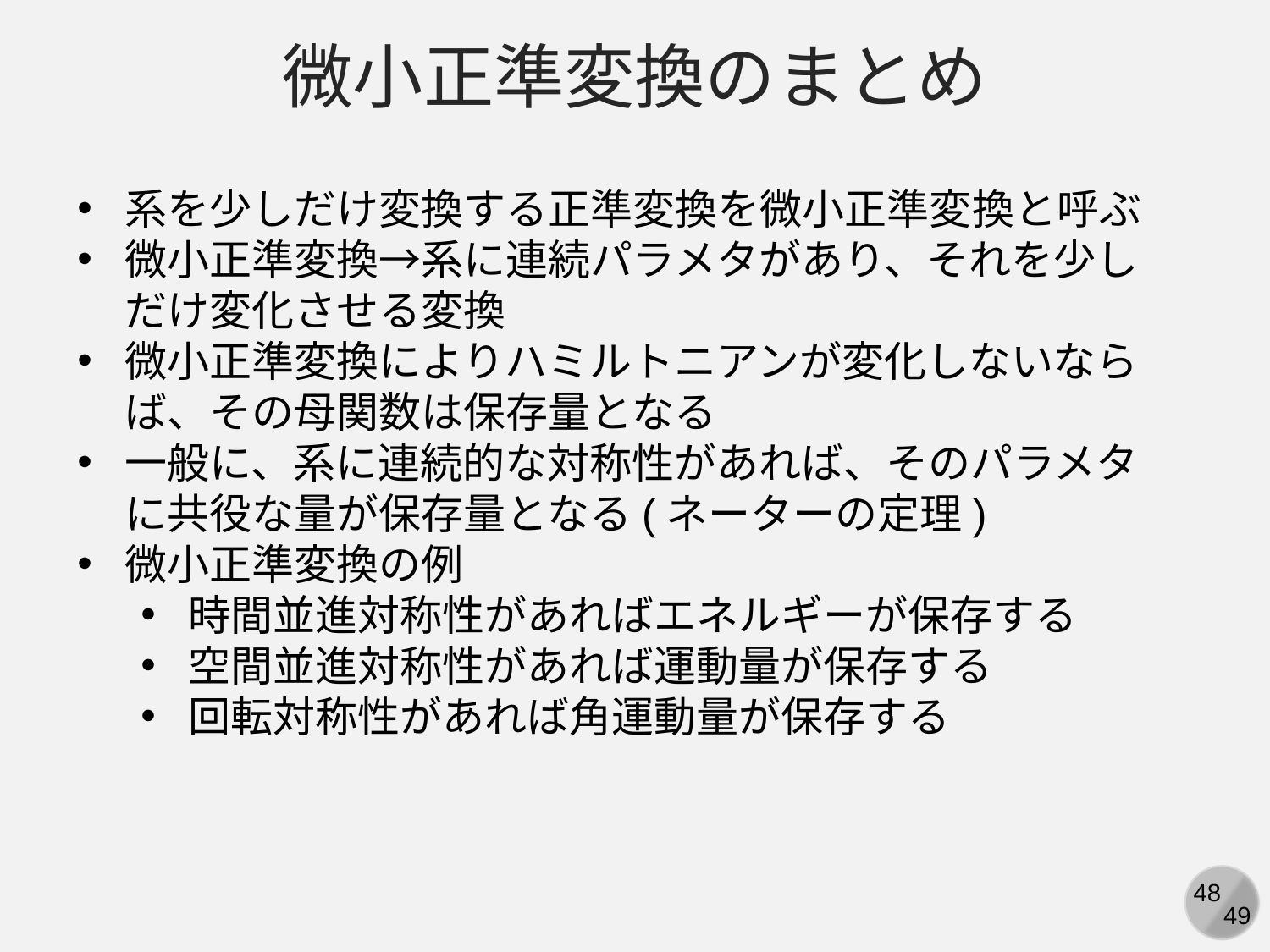

微小正準変換のまとめ
系を少しだけ変換する正準変換を微小正準変換と呼ぶ
微小正準変換→系に連続パラメタがあり、それを少しだけ変化させる変換
微小正準変換によりハミルトニアンが変化しないならば、その母関数は保存量となる
一般に、系に連続的な対称性があれば、そのパラメタに共役な量が保存量となる(ネーターの定理)
微小正準変換の例
時間並進対称性があればエネルギーが保存する
空間並進対称性があれば運動量が保存する
回転対称性があれば角運動量が保存する